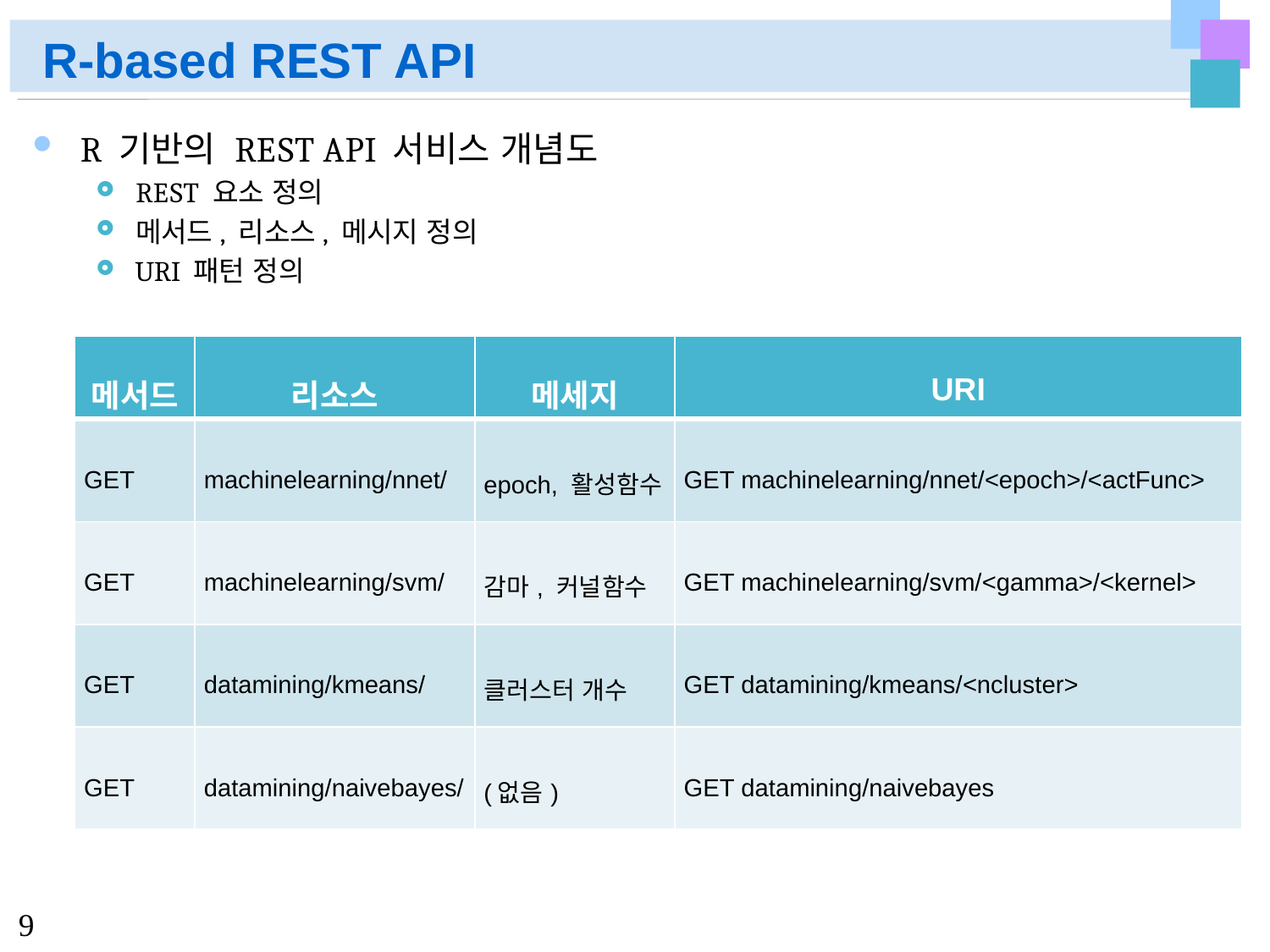

# R-based REST API

R 기반의 REST API 서비스 개념도
REST 요소 정의
메서드, 리소스, 메시지 정의
URI 패턴 정의
| 메서드 | 리소스 | 메세지 | URI |
| --- | --- | --- | --- |
| GET | machinelearning/nnet/ | epoch, 활성함수 | GET machinelearning/nnet/<epoch>/<actFunc> |
| GET | machinelearning/svm/ | 감마, 커널함수 | GET machinelearning/svm/<gamma>/<kernel> |
| GET | datamining/kmeans/ | 클러스터 개수 | GET datamining/kmeans/<ncluster> |
| GET | datamining/naivebayes/ | (없음) | GET datamining/naivebayes |